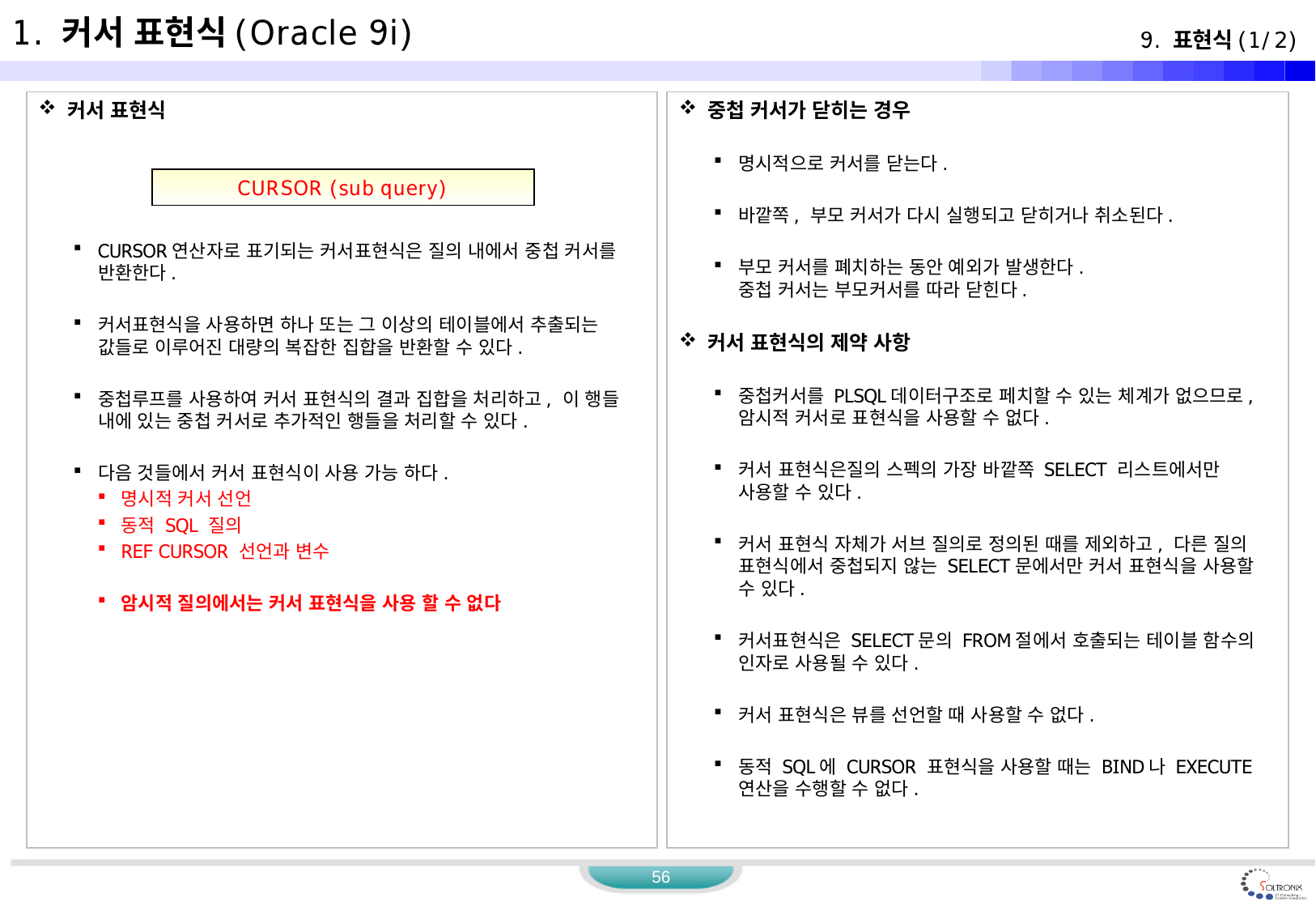

1. 커서 표현식(Oracle 9i)
9. 표현식(1/2)
 커서 표현식

CURSOR연산자로 표기되는 커서표현식은 질의 내에서 중첩 커서를 반환한다.

커서표현식을 사용하면 하나 또는 그 이상의 테이블에서 추출되는 값들로 이루어진 대량의 복잡한 집합을 반환할 수 있다.

중첩루프를 사용하여 커서 표현식의 결과 집합을 처리하고, 이 행들 내에 있는 중첩 커서로 추가적인 행들을 처리할 수 있다.

다음 것들에서 커서 표현식이 사용 가능 하다.
명시적 커서 선언
동적 SQL 질의
REF CURSOR 선언과 변수

암시적 질의에서는 커서 표현식을 사용 할 수 없다

 중첩 커서가 닫히는 경우

명시적으로 커서를 닫는다.

바깥쪽, 부모 커서가 다시 실행되고 닫히거나 취소된다.

부모 커서를 폐치하는 동안 예외가 발생한다.
중첩 커서는 부모커서를 따라 닫힌다.

 커서 표현식의 제약 사항

중첩커서를 PLSQL데이터구조로 페치할 수 있는 체계가 없으므로, 암시적 커서로 표현식을 사용할 수 없다.

커서 표현식은질의 스펙의 가장 바깥쪽 SELECT 리스트에서만
사용할 수 있다.

커서 표현식 자체가 서브 질의로 정의된 때를 제외하고, 다른 질의 표현식에서 중첩되지 않는 SELECT문에서만 커서 표현식을 사용할 수 있다.

커서표현식은 SELECT문의 FROM절에서 호출되는 테이블 함수의 인자로 사용될 수 있다.

커서 표현식은 뷰를 선언할 때 사용할 수 없다.

동적 SQL에 CURSOR 표현식을 사용할 때는 BIND나 EXECUTE 연산을 수행할 수 없다.
CURSOR (sub query)